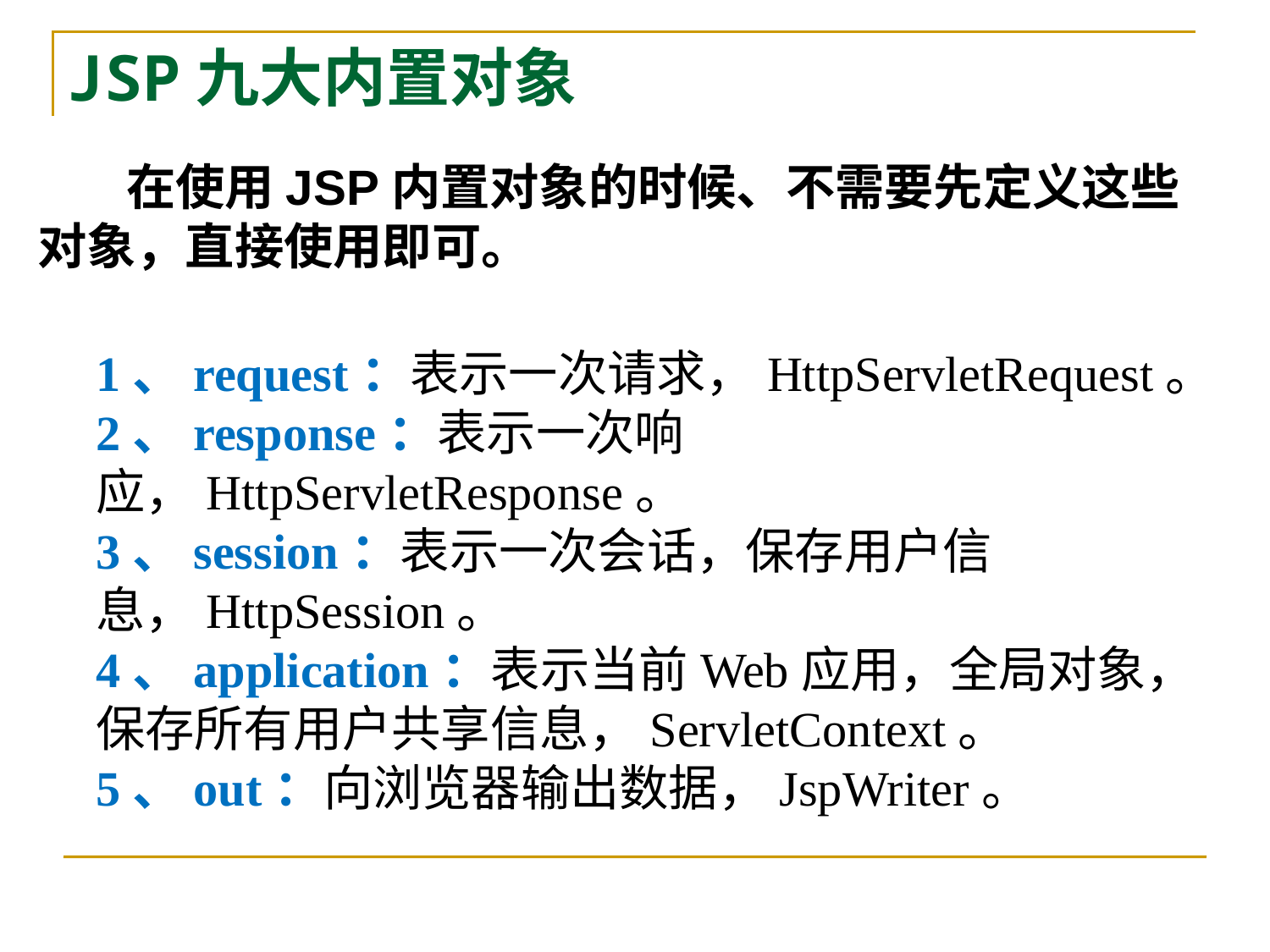

# JSP九大内置对象
       在使用JSP内置对象的时候、不需要先定义这些对象，直接使用即可。
1、request：表示一次请求，HttpServletRequest。
2、response：表示一次响应，HttpServletResponse。
3、session：表示一次会话，保存用户信息，HttpSession。
4、application：表示当前Web应用，全局对象，保存所有用户共享信息，ServletContext。
5、out：向浏览器输出数据，JspWriter。